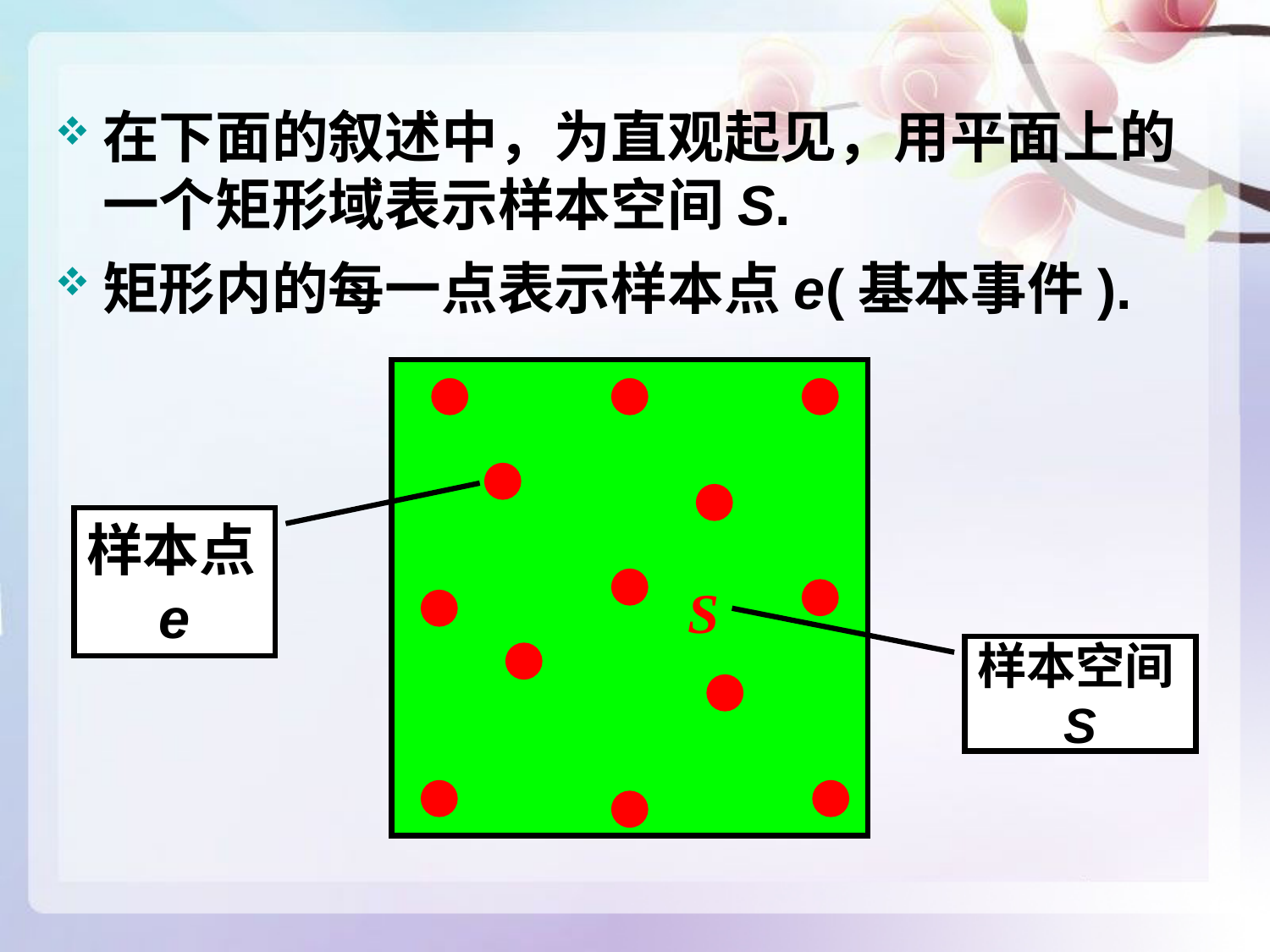

在下面的叙述中，为直观起见，用平面上的一个矩形域表示样本空间S.
矩形内的每一点表示样本点e(基本事件).

样本点e
S
样本空间S